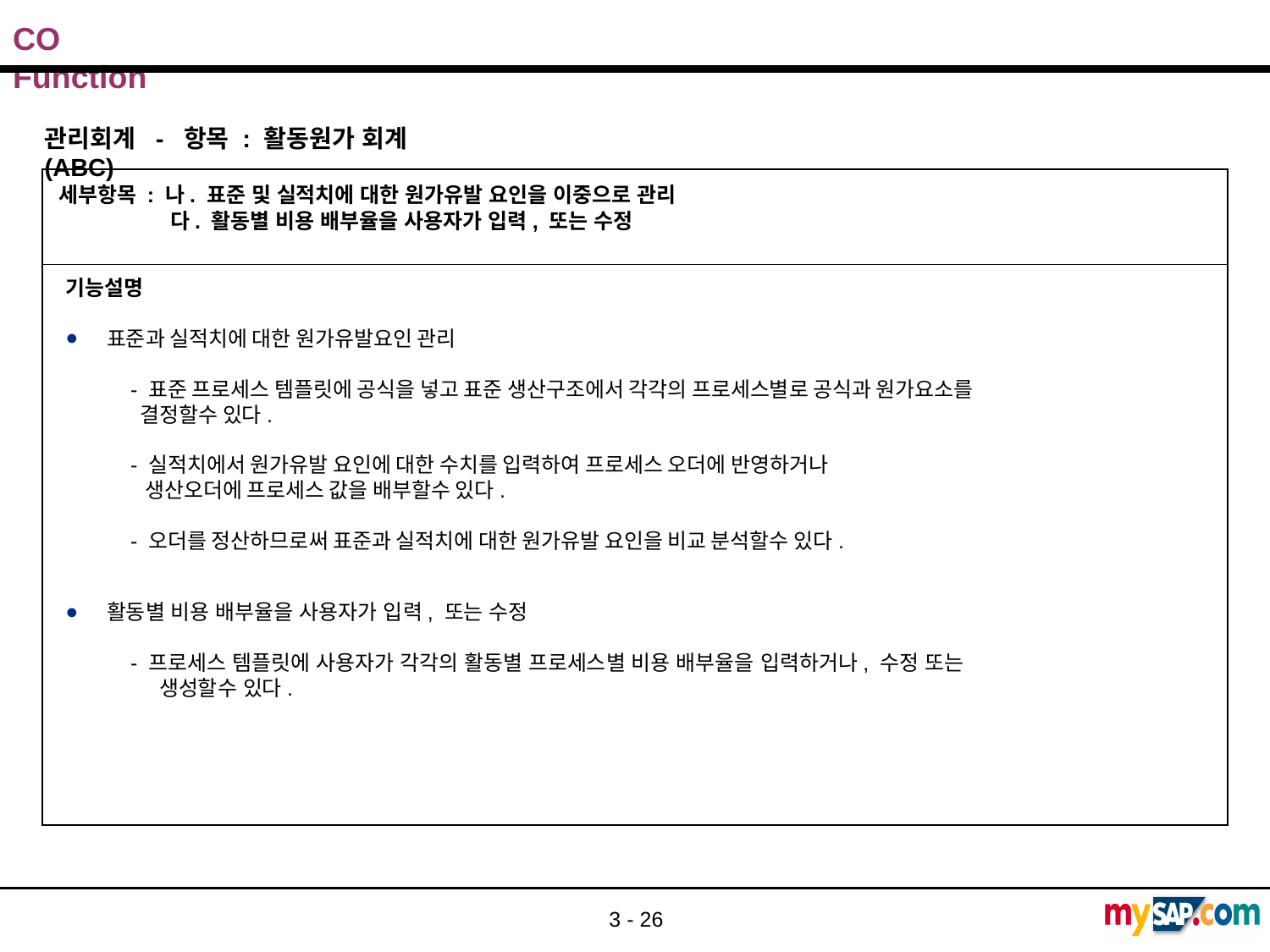

관리회계  -  항목 : 활동원가 회계 (ABC)

세부항목 : 나. 표준 및 실적치에 대한 원가유발 요인을 이중으로 관리
                  다. 활동별 비용 배부율을 사용자가 입력, 또는 수정

기능설명

    표준과 실적치에 대한 원가유발요인 관리

           - 표준 프로세스 템플릿에 공식을 넣고 표준 생산구조에서 각각의 프로세스별로 공식과 원가요소를
               결정할수 있다.

           - 실적치에서 원가유발 요인에 대한 수치를 입력하여 프로세스 오더에 반영하거나
                생산오더에 프로세스 값을 배부할수 있다.

           - 오더를 정산하므로써 표준과 실적치에 대한 원가유발 요인을 비교 분석할수 있다.

    활동별 비용 배부율을 사용자가 입력, 또는 수정

           - 프로세스 템플릿에 사용자가 각각의 활동별 프로세스별 비용 배부율을 입력하거나, 수정 또는
               생성할수 있다.